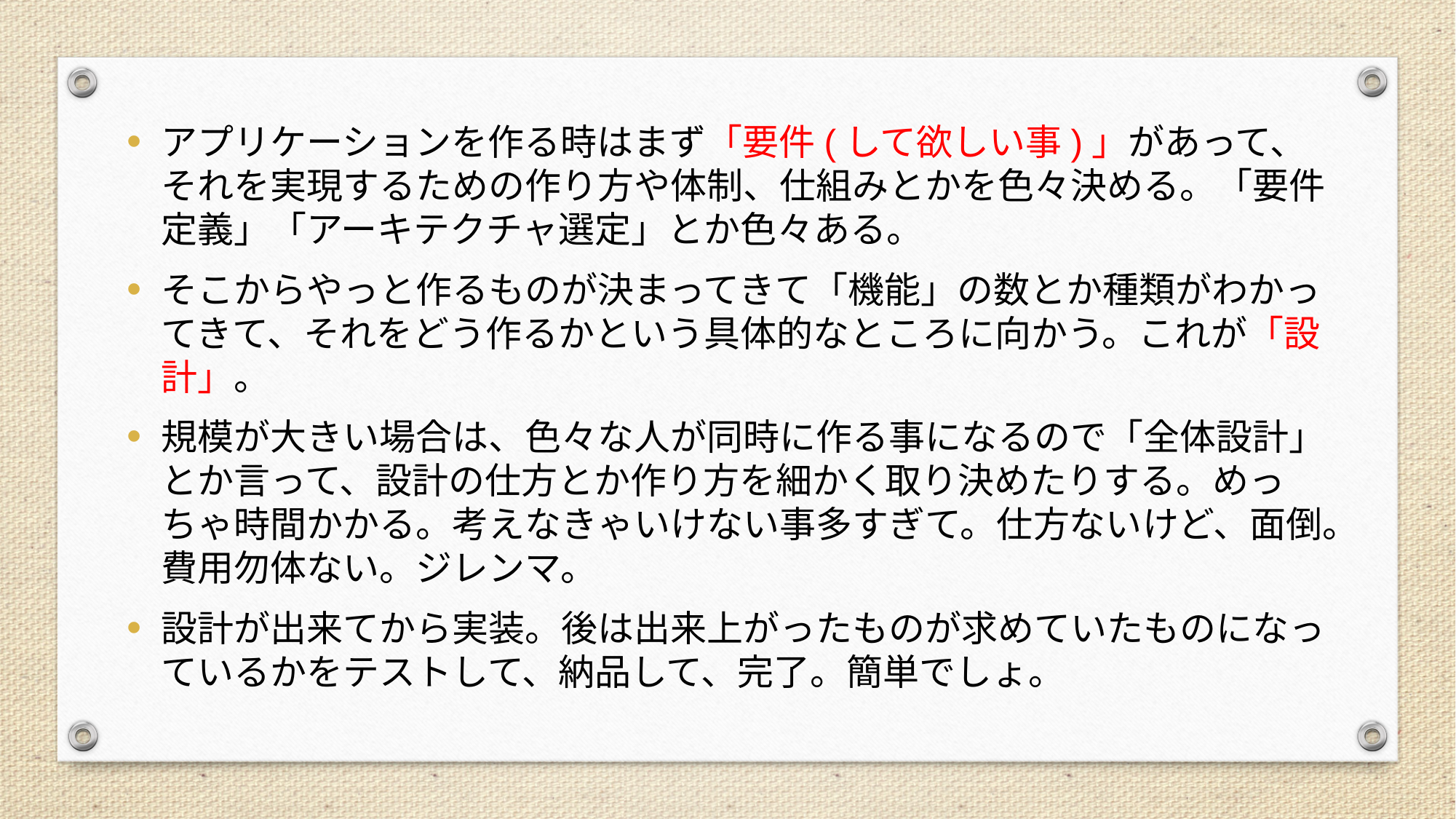

アプリケーションを作る時はまず「要件(して欲しい事)」があって、それを実現するための作り方や体制、仕組みとかを色々決める。「要件定義」「アーキテクチャ選定」とか色々ある。
そこからやっと作るものが決まってきて「機能」の数とか種類がわかってきて、それをどう作るかという具体的なところに向かう。これが「設計」。
規模が大きい場合は、色々な人が同時に作る事になるので「全体設計」とか言って、設計の仕方とか作り方を細かく取り決めたりする。めっちゃ時間かかる。考えなきゃいけない事多すぎて。仕方ないけど、面倒。費用勿体ない。ジレンマ。
設計が出来てから実装。後は出来上がったものが求めていたものになっているかをテストして、納品して、完了。簡単でしょ。